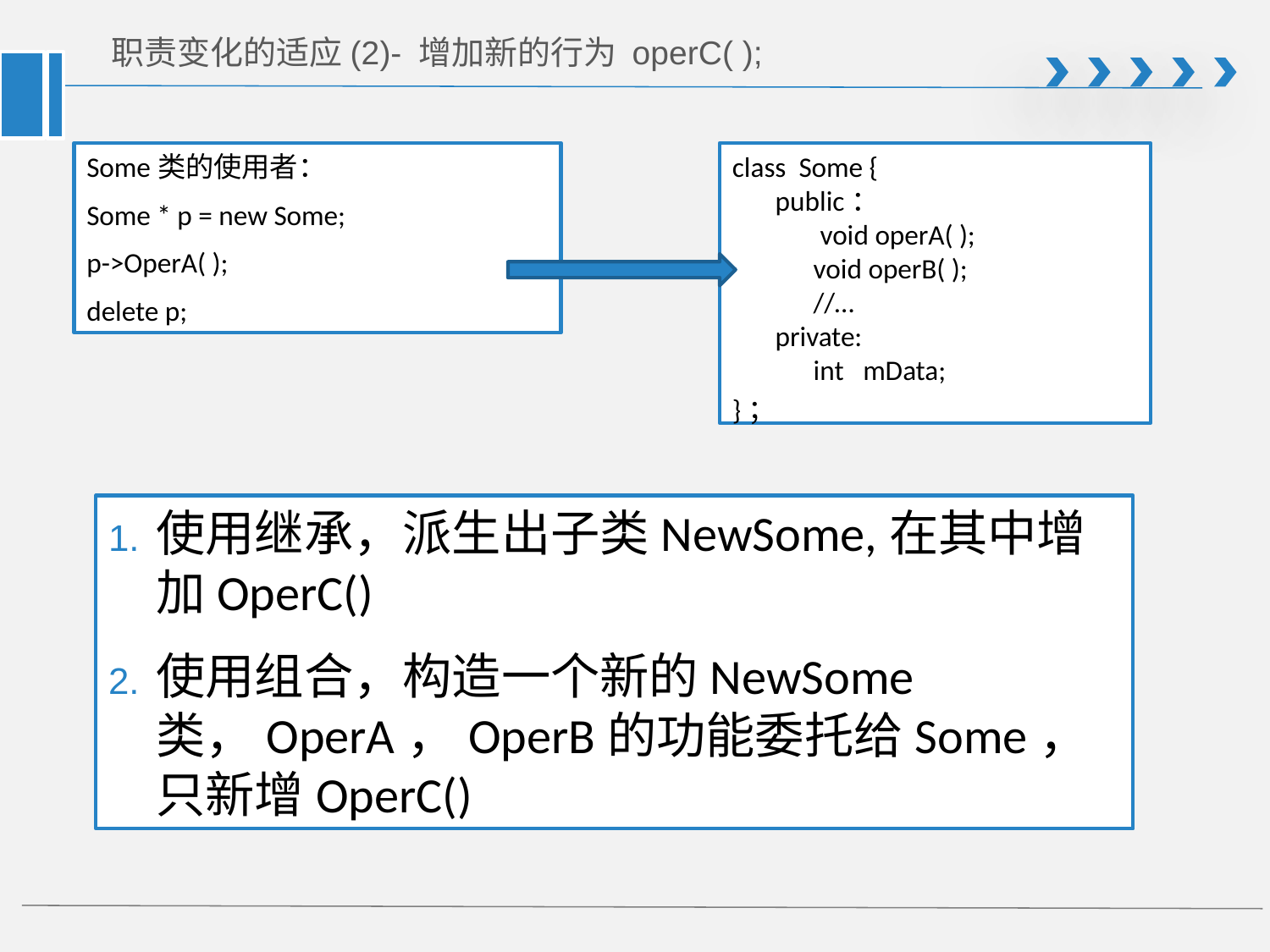

# 职责变化的适应(2)- 增加新的行为 operC( );
Some类的使用者：
Some * p = new Some;
p->OperA( );
delete p;
class  Some {
public：
      void operA( );
      void operB( );
      //…
private:
      int   mData;
}；

使用继承，派生出子类NewSome,在其中增加OperC()
使用组合，构造一个新的NewSome类，OperA，OperB的功能委托给Some，只新增OperC()